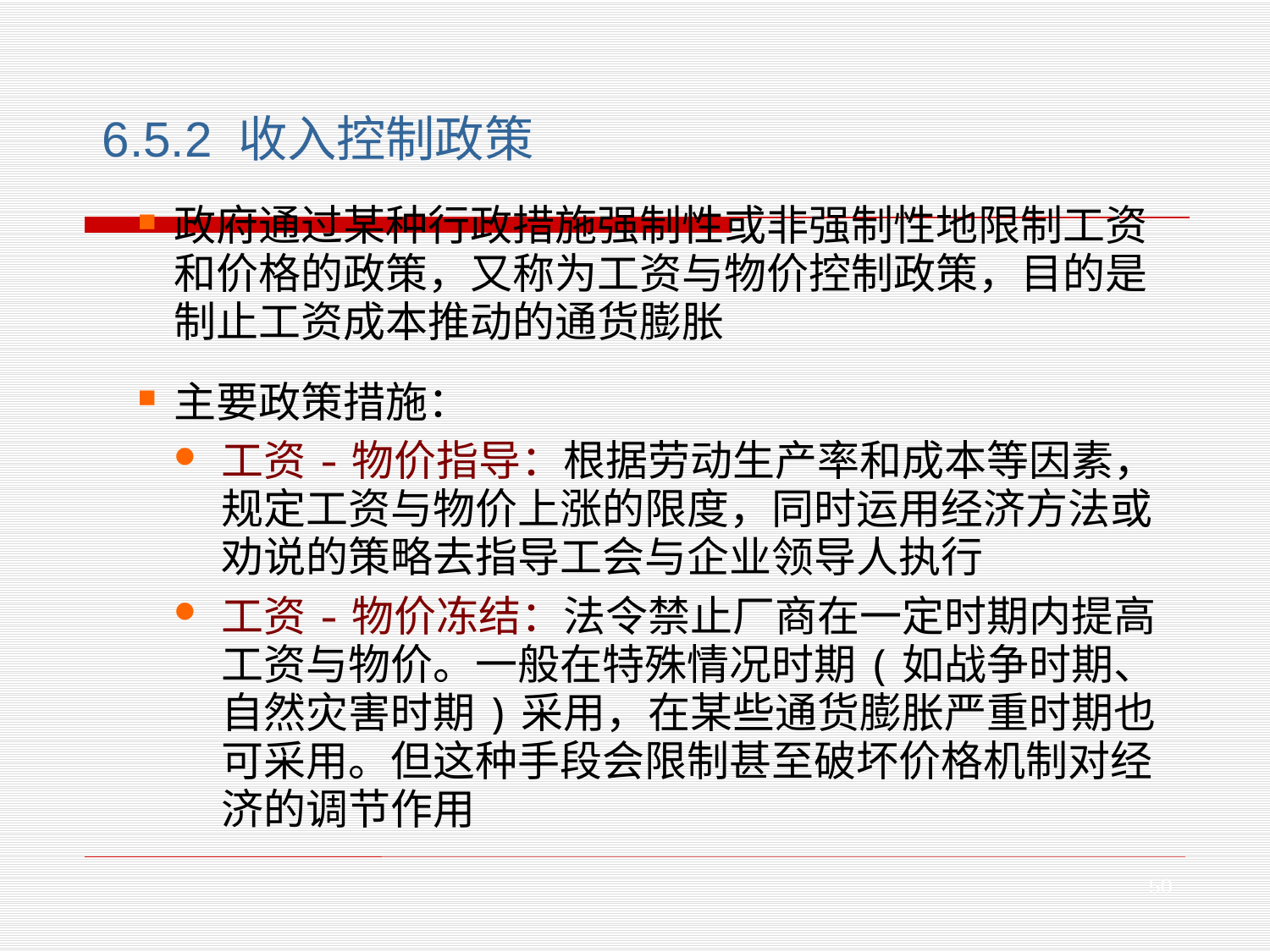

6.5.2 收入控制政策
政府通过某种行政措施强制性或非强制性地限制工资和价格的政策，又称为工资与物价控制政策，目的是制止工资成本推动的通货膨胀
主要政策措施：
工资-物价指导：根据劳动生产率和成本等因素，规定工资与物价上涨的限度，同时运用经济方法或劝说的策略去指导工会与企业领导人执行
工资-物价冻结：法令禁止厂商在一定时期内提高工资与物价。一般在特殊情况时期(如战争时期、自然灾害时期)采用，在某些通货膨胀严重时期也可采用。但这种手段会限制甚至破坏价格机制对经济的调节作用
50